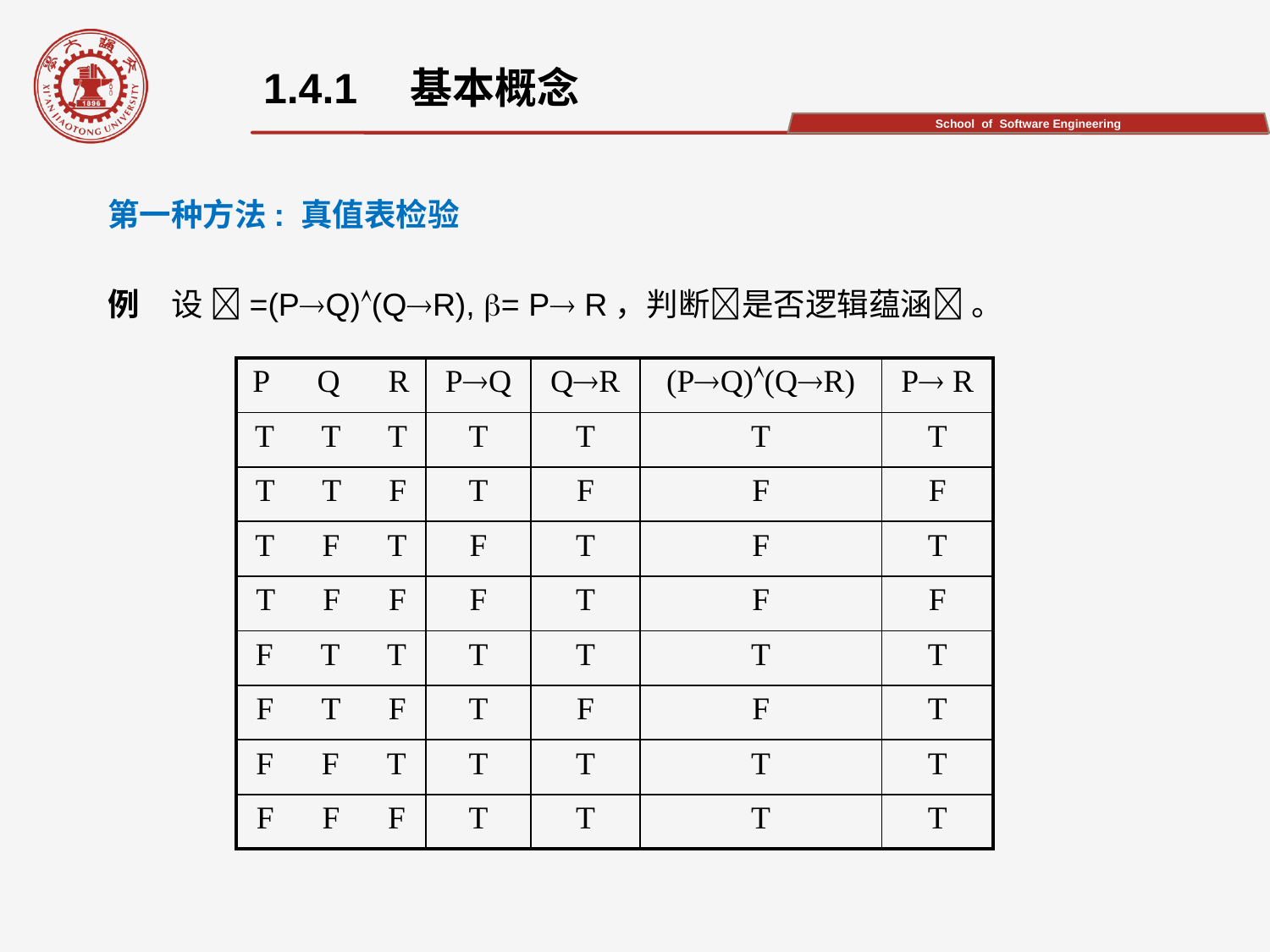

1.4.1　基本概念
第一种方法: 真值表检验

例　设 α=(P→Q)∧(Q→R), β= P→ R，判断α是否逻辑蕴涵β 。

| P Q R | P→Q | Q→R | (P→Q)∧(Q→R) | P→ R |
| --- | --- | --- | --- | --- |
| T T T | T | T | T | T |
| T T F | T | F | F | F |
| T F T | F | T | F | T |
| T F F | F | T | F | F |
| F T T | T | T | T | T |
| F T F | T | F | F | T |
| F F T | T | T | T | T |
| F F F | T | T | T | T |